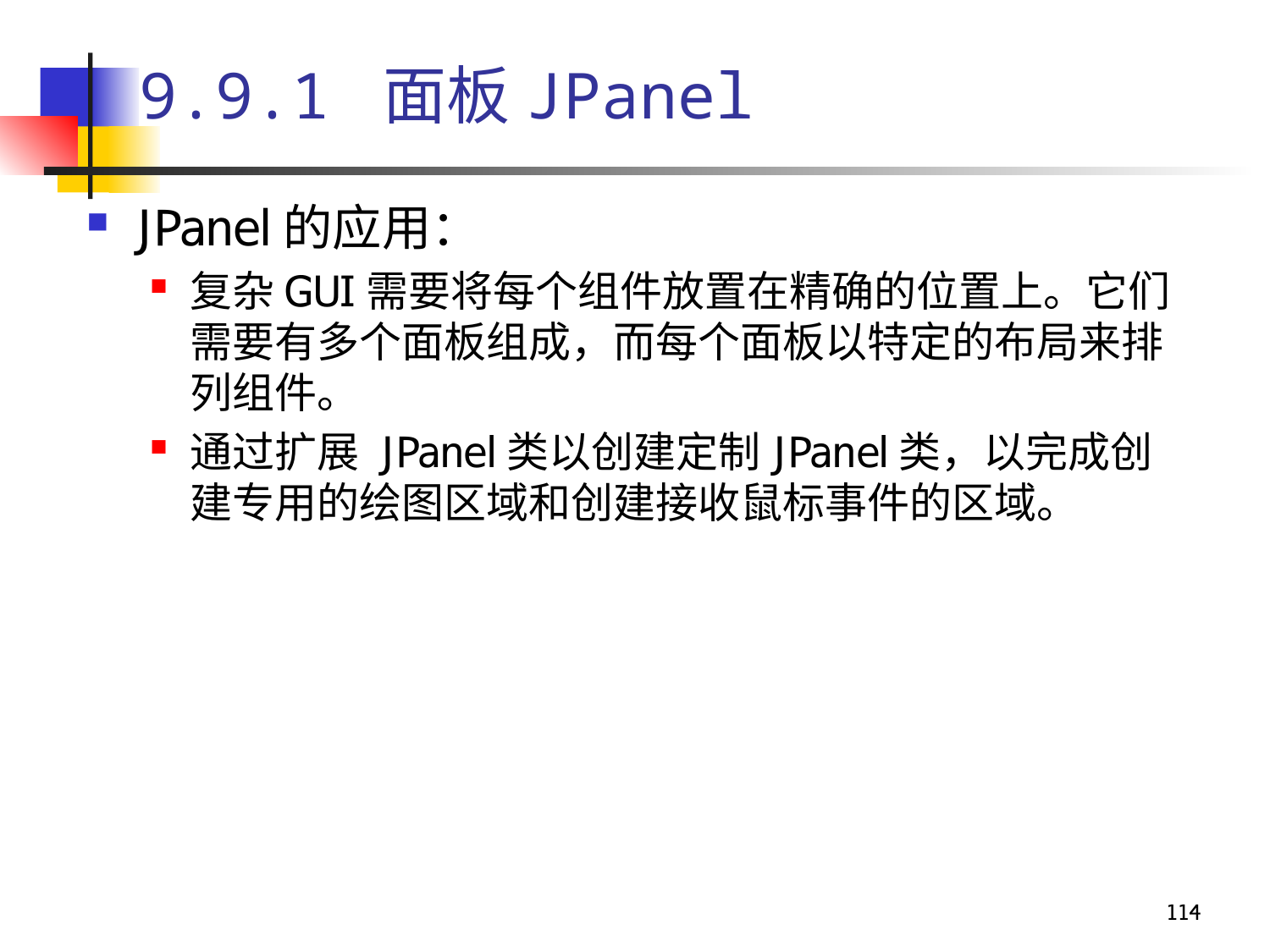

# 9.9.1 面板JPanel
JPanel的应用：
复杂GUI需要将每个组件放置在精确的位置上。它们需要有多个面板组成，而每个面板以特定的布局来排列组件。
通过扩展 JPanel类以创建定制JPanel类，以完成创建专用的绘图区域和创建接收鼠标事件的区域。